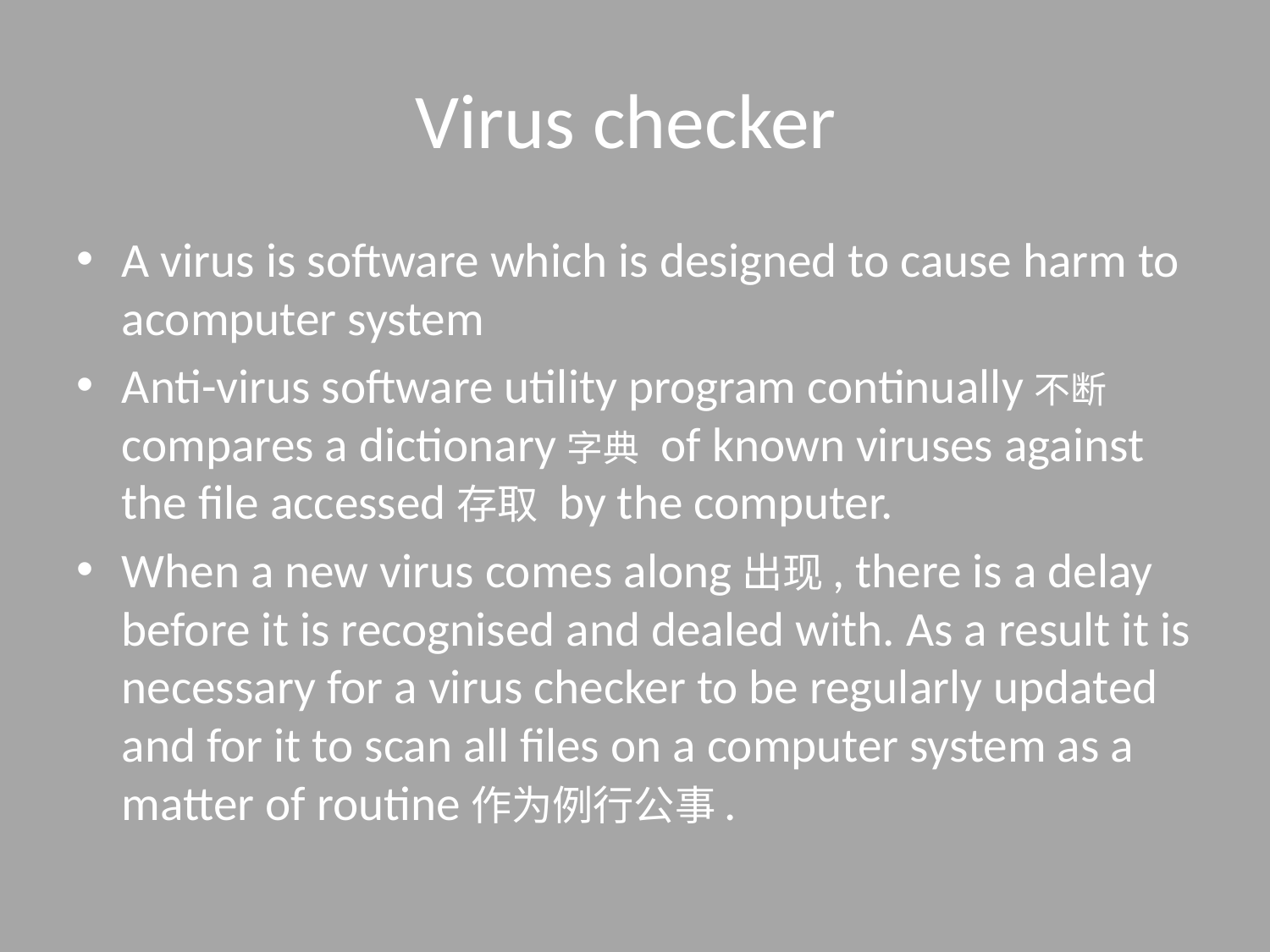

# Virus checker
A virus is software which is designed to cause harm to acomputer system
Anti-virus software utility program continually不断 compares a dictionary字典 of known viruses against the file accessed存取 by the computer.
When a new virus comes along出现, there is a delay before it is recognised and dealed with. As a result it is necessary for a virus checker to be regularly updated and for it to scan all files on a computer system as a matter of routine作为例行公事.